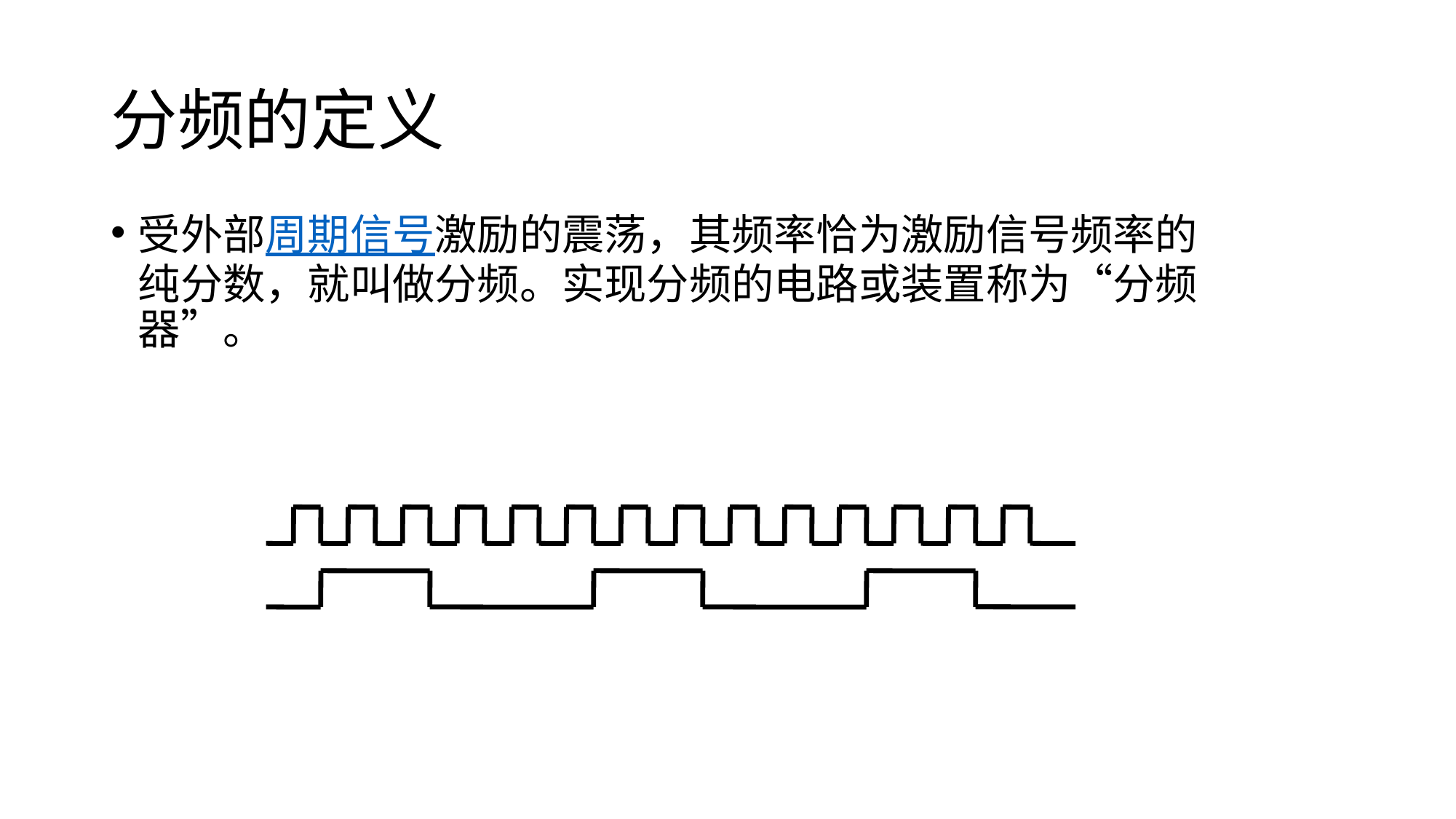

# 分频的定义
受外部周期信号激励的震荡，其频率恰为激励信号频率的纯分数，就叫做分频。实现分频的电路或装置称为“分频器”。